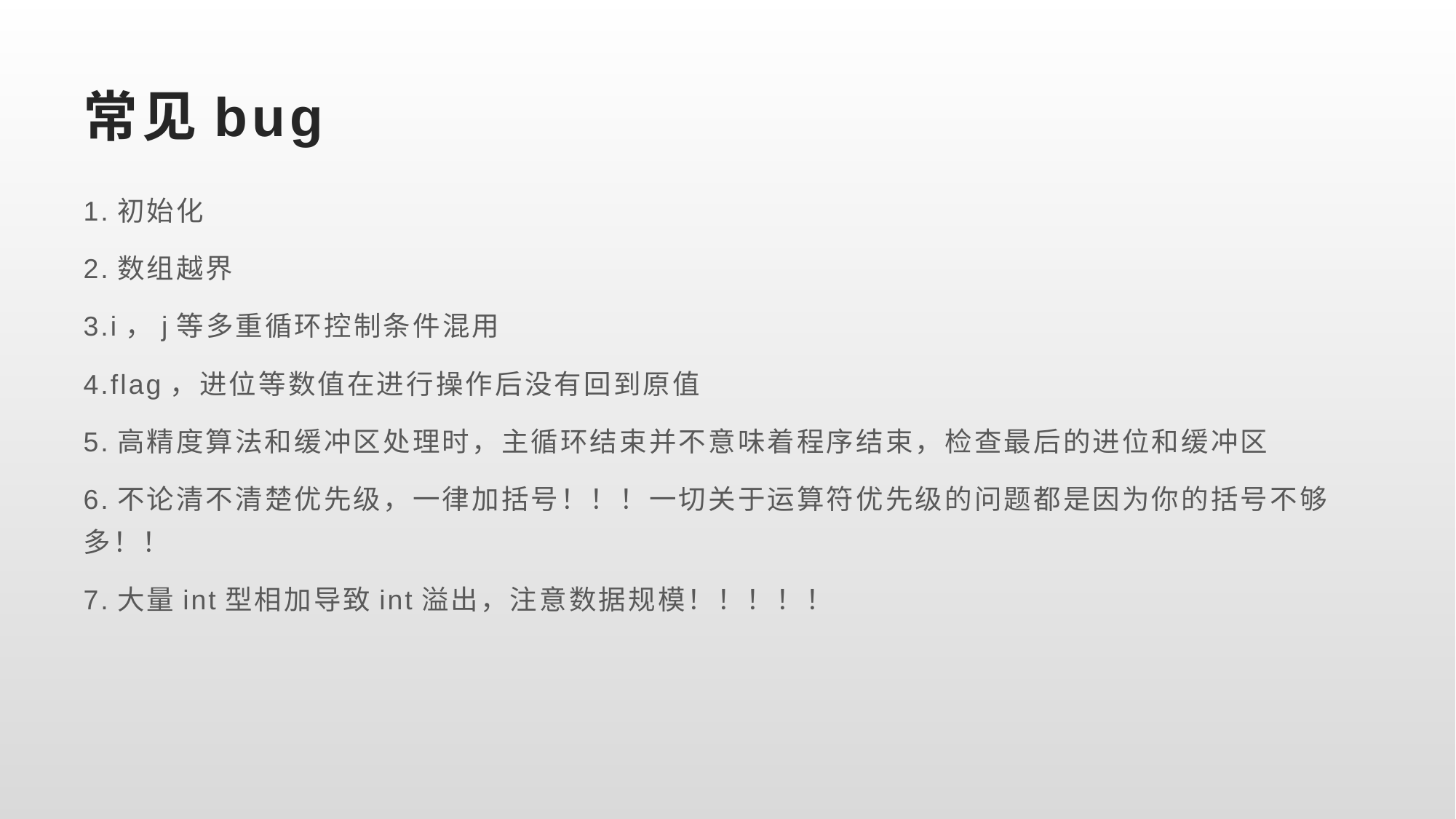

# 常见bug
1.初始化
2.数组越界
3.i，j等多重循环控制条件混用
4.flag，进位等数值在进行操作后没有回到原值
5.高精度算法和缓冲区处理时，主循环结束并不意味着程序结束，检查最后的进位和缓冲区
6.不论清不清楚优先级，一律加括号！！！一切关于运算符优先级的问题都是因为你的括号不够多！！
7.大量int型相加导致int溢出，注意数据规模！！！！！